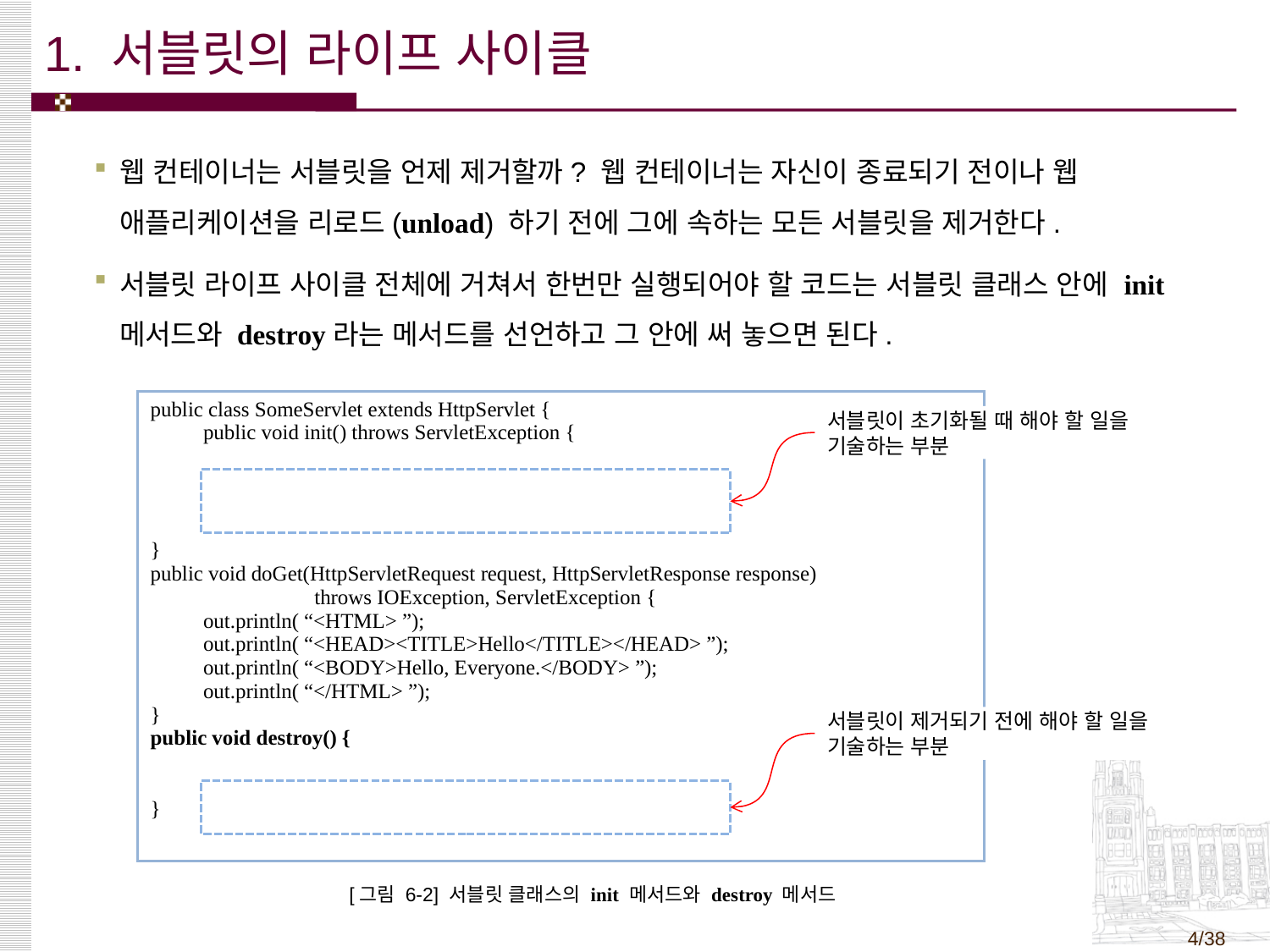

# 1. 서블릿의 라이프 사이클
웹 컨테이너는 서블릿을 언제 제거할까? 웹 컨테이너는 자신이 종료되기 전이나 웹 애플리케이션을 리로드(unload) 하기 전에 그에 속하는 모든 서블릿을 제거한다.
서블릿 라이프 사이클 전체에 거쳐서 한번만 실행되어야 할 코드는 서블릿 클래스 안에 init 메서드와 destroy라는 메서드를 선언하고 그 안에 써 놓으면 된다.

| public class SomeServlet extends HttpServlet { public void init() throws ServletException { } public void doGet(HttpServletRequest request, HttpServletResponse response) throws IOException, ServletException { out.println( “<HTML> ”); out.println( “<HEAD><TITLE>Hello</TITLE></HEAD> ”); out.println( “<BODY>Hello, Everyone.</BODY> ”); out.println( “</HTML> ”); } public void destroy() { } |
| --- |
서블릿이 초기화될 때 해야 할 일을 기술하는 부분

서블릿이 제거되기 전에 해야 할 일을
기술하는 부분

[그림 6-2] 서블릿 클래스의 init 메서드와 destroy 메서드